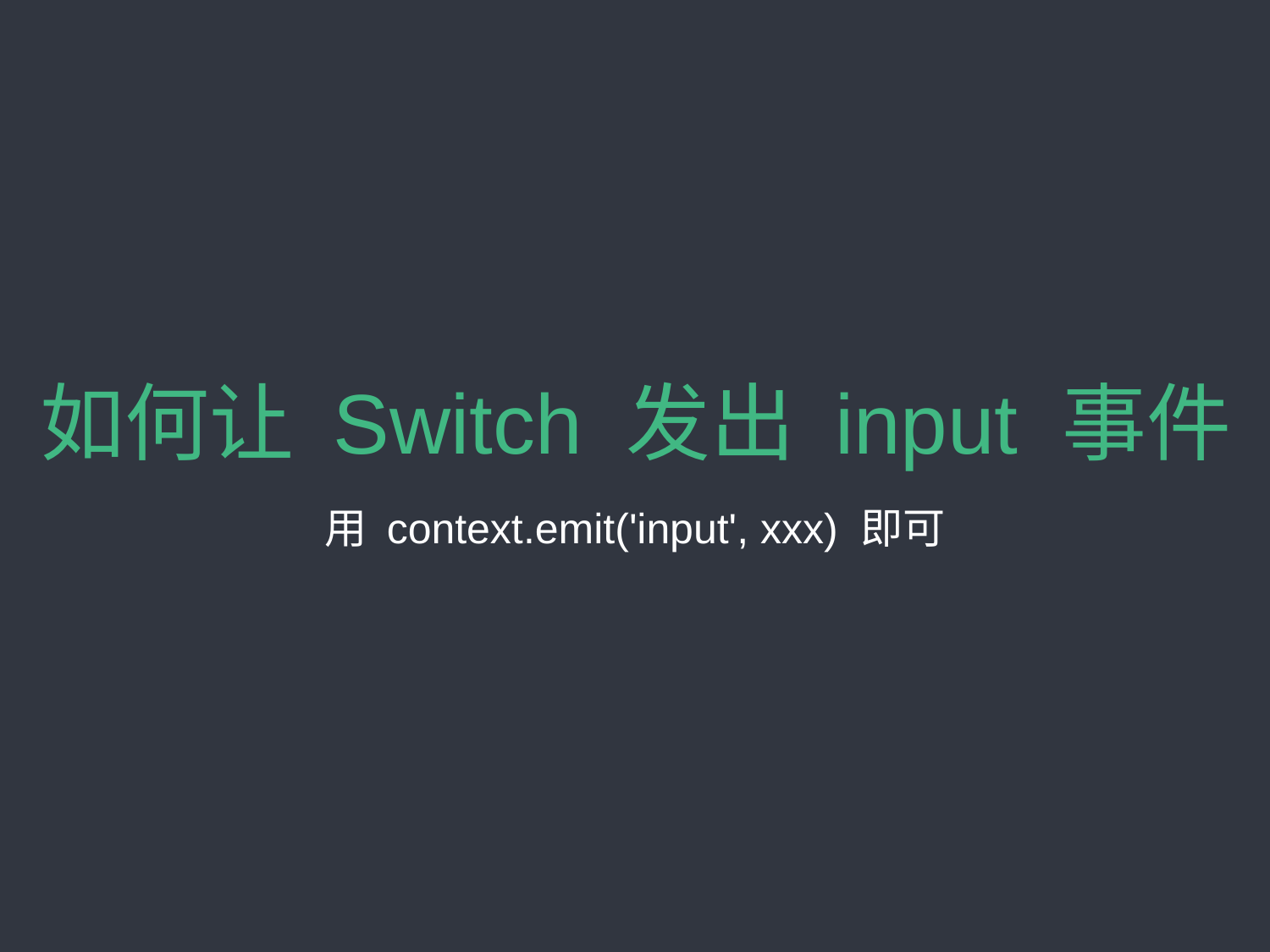

# 如何让 Switch 发出 input 事件
用 context.emit('input', xxx) 即可